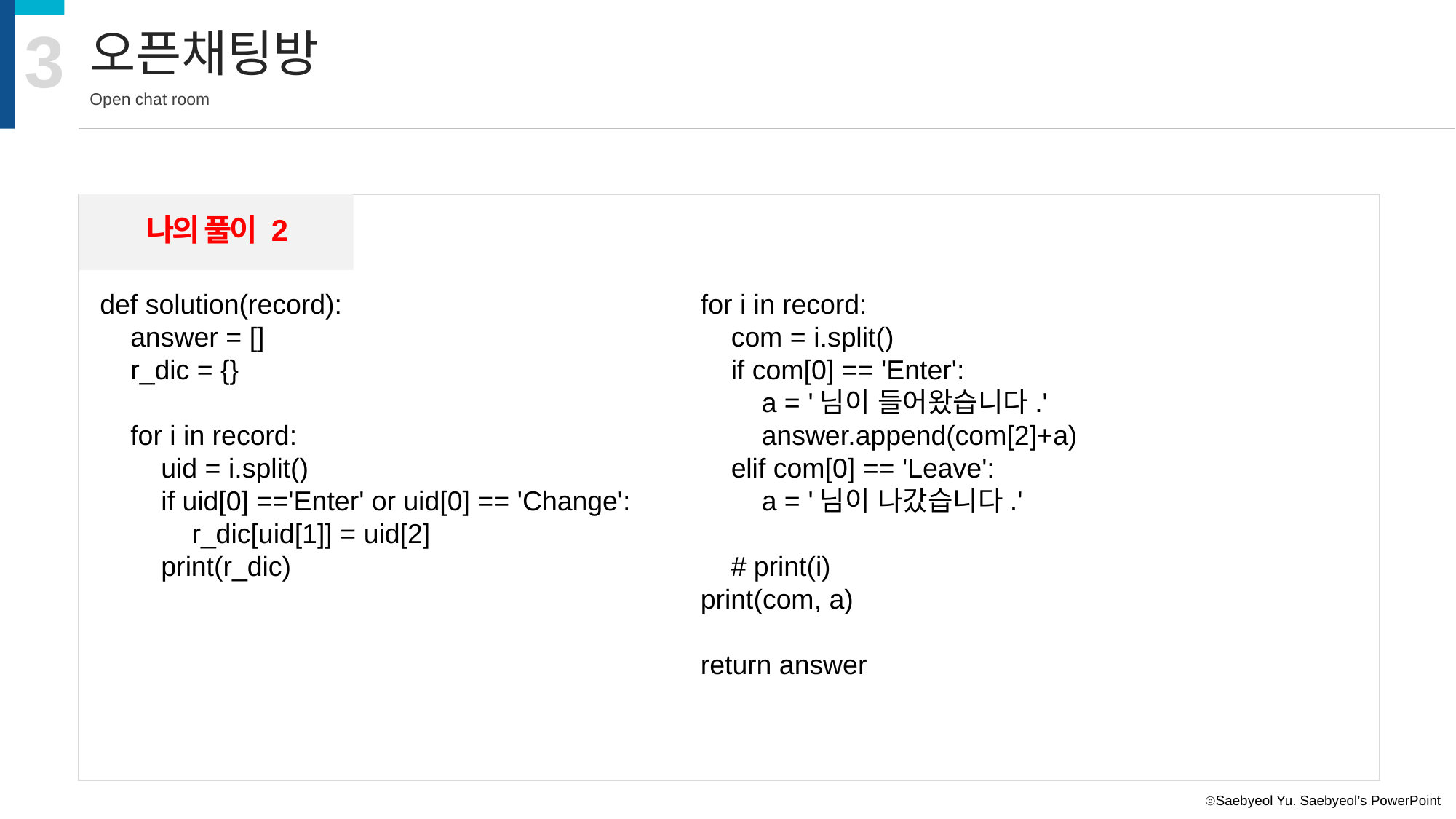

3
오픈채팅방
Open chat room

나의 풀이 2
def solution(record):
    answer = []
    r_dic = {}

    for i in record:
        uid = i.split()
        if uid[0] =='Enter' or uid[0] == 'Change':
            r_dic[uid[1]] = uid[2]
        print(r_dic)
    for i in record:
        com = i.split()
        if com[0] == 'Enter':
            a = '님이 들어왔습니다.'
            answer.append(com[2]+a)
        elif com[0] == 'Leave':
            a = '님이 나갔습니다.'

        # print(i)
    print(com, a)

    return answer